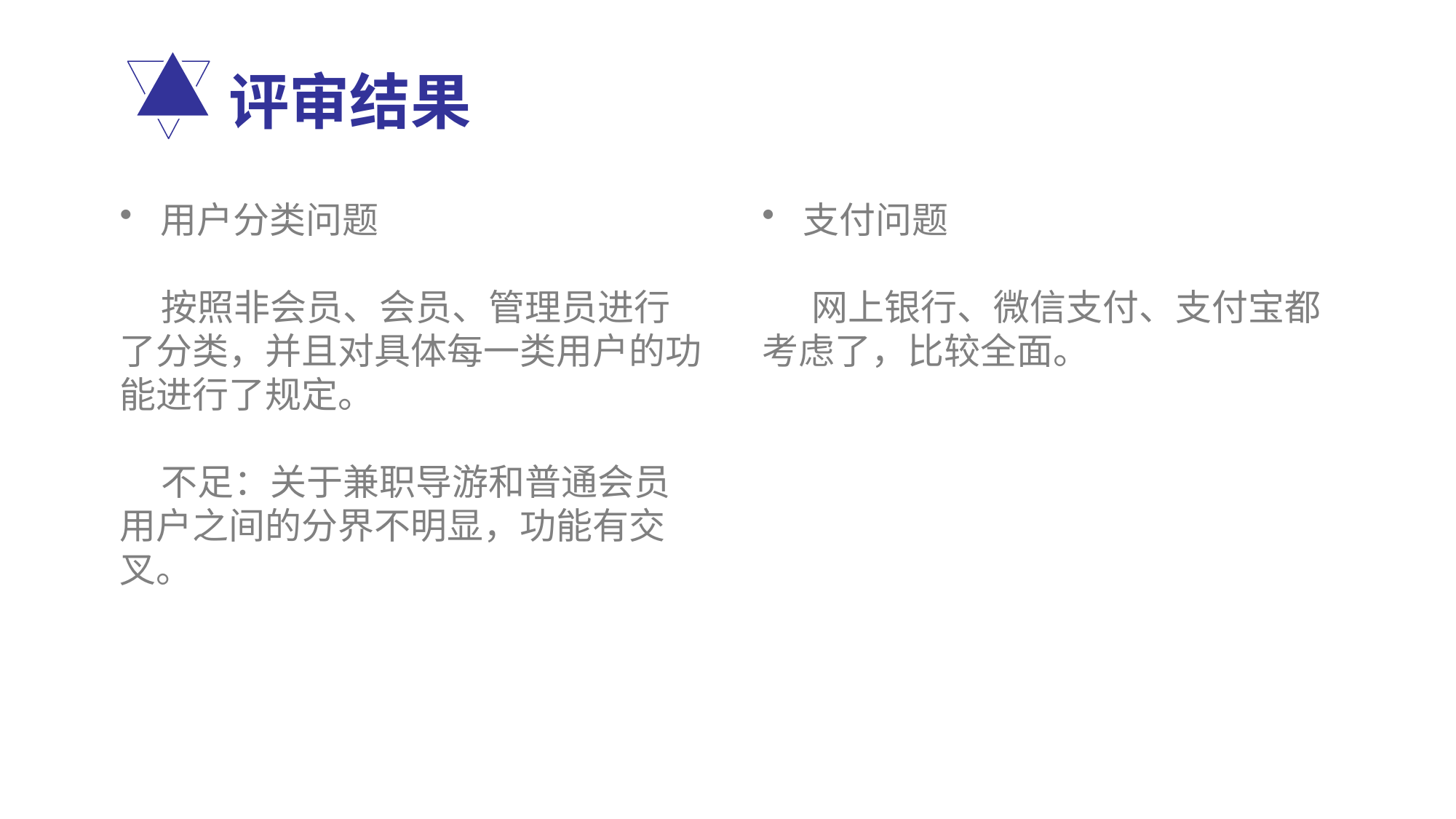

# 评审结果
用户分类问题

    按照非会员、会员、管理员进行了分类，并且对具体每一类用户的功能进行了规定。

    不足：关于兼职导游和普通会员用户之间的分界不明显，功能有交叉。
支付问题

     网上银行、微信支付、支付宝都考虑了，比较全面。